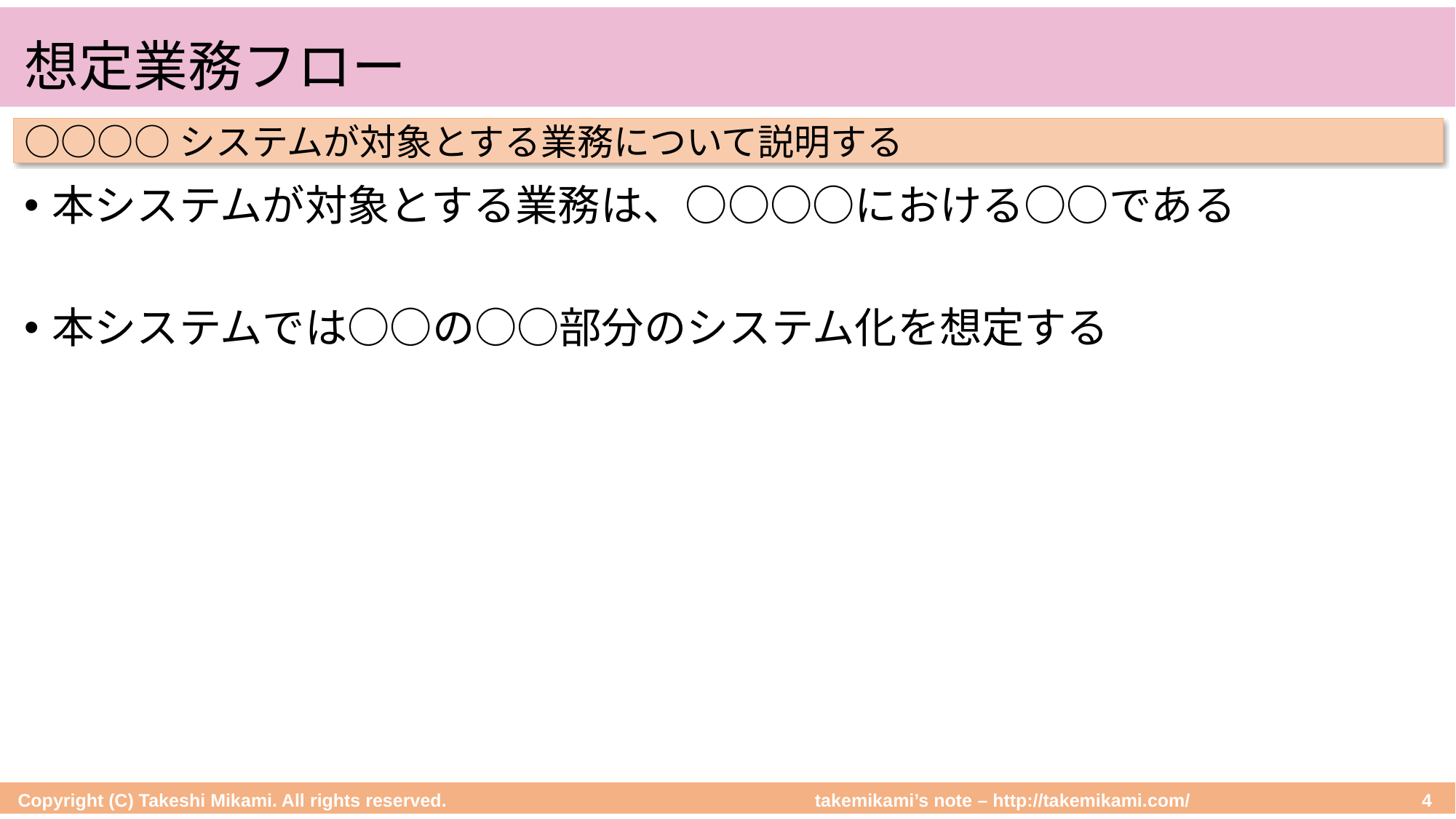

# 想定業務フロー
○○○○システムが対象とする業務について説明する
本システムが対象とする業務は、○○○○における○○である

本システムでは○○の○○部分のシステム化を想定する
Copyright (C) Takeshi Mikami. All rights reserved.
4